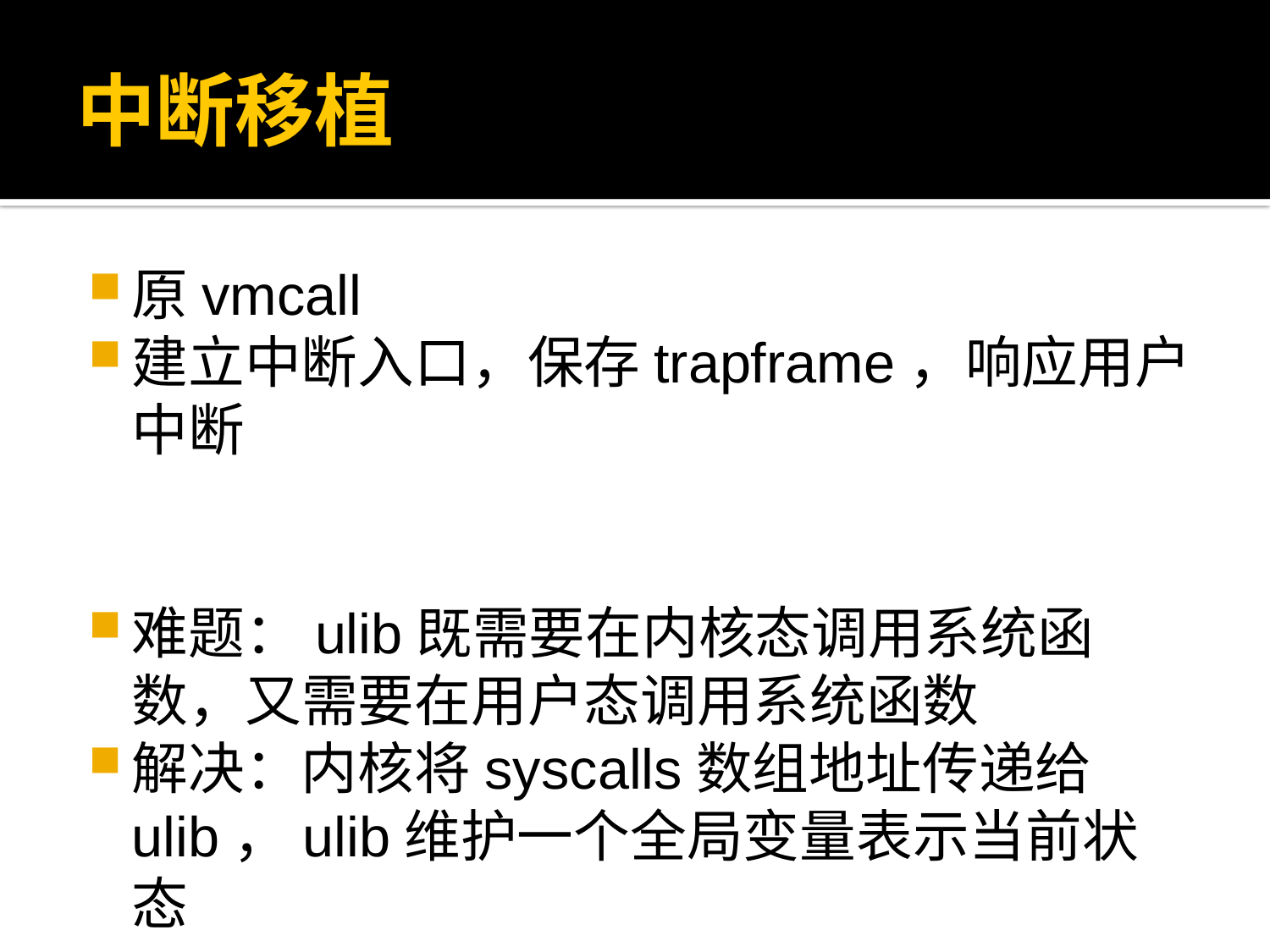

# 中断移植
原vmcall
建立中断入口，保存trapframe，响应用户中断

难题：ulib既需要在内核态调用系统函数，又需要在用户态调用系统函数
解决：内核将syscalls数组地址传递给ulib，ulib维护一个全局变量表示当前状态